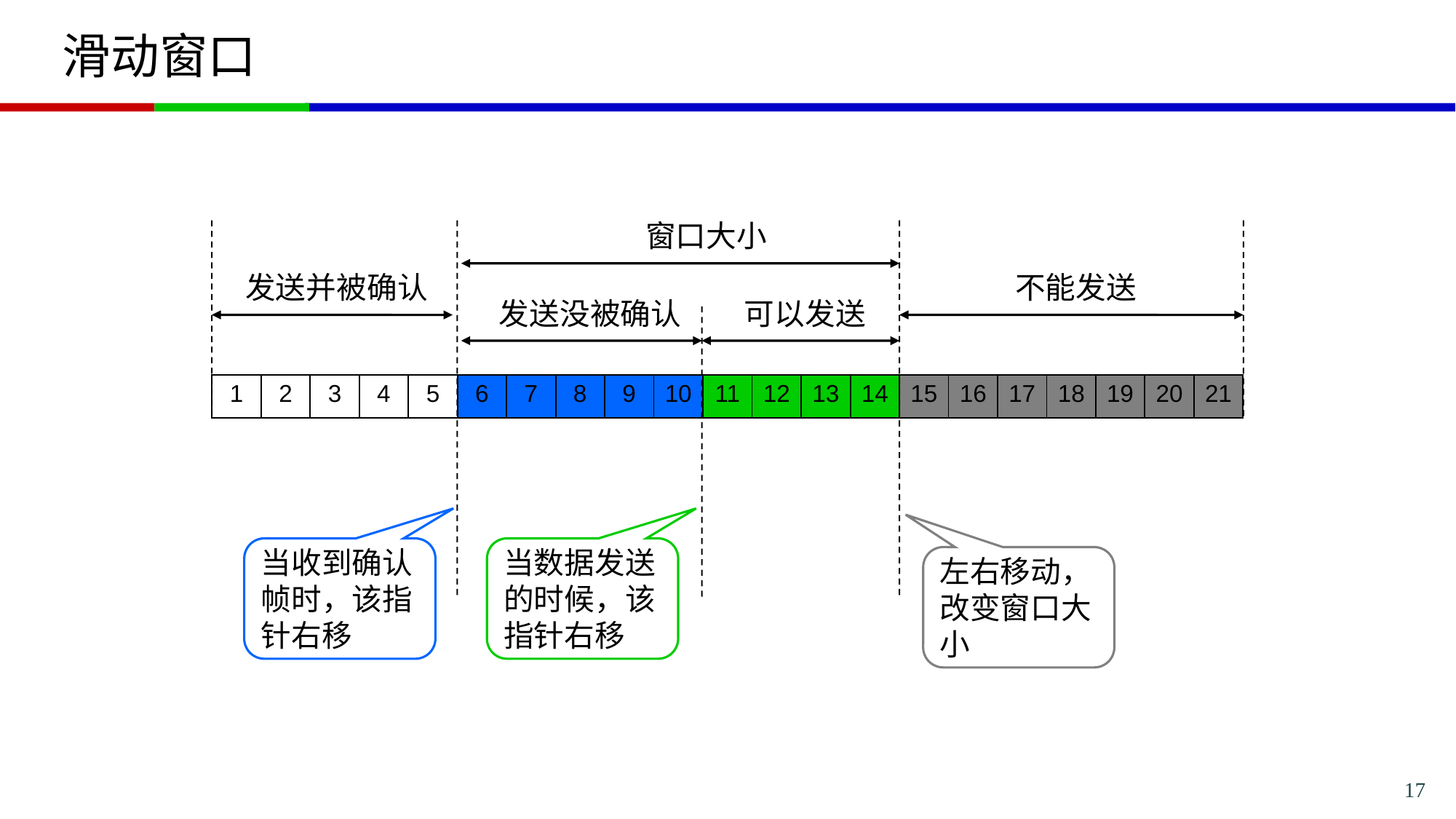

# 滑动窗口
窗口大小

发送并被确认
不能发送
发送没被确认
可以发送

| 1 | 2 | 3 | 4 | 5 | 6 | 7 | 8 | 9 | 10 | 11 | 12 | 13 | 14 | 15 | 16 | 17 | 18 | 19 | 20 | 21 |
| --- | --- | --- | --- | --- | --- | --- | --- | --- | --- | --- | --- | --- | --- | --- | --- | --- | --- | --- | --- | --- |
当收到确认帧时，该指针右移
当数据发送的时候，该指针右移
左右移动，改变窗口大小
17